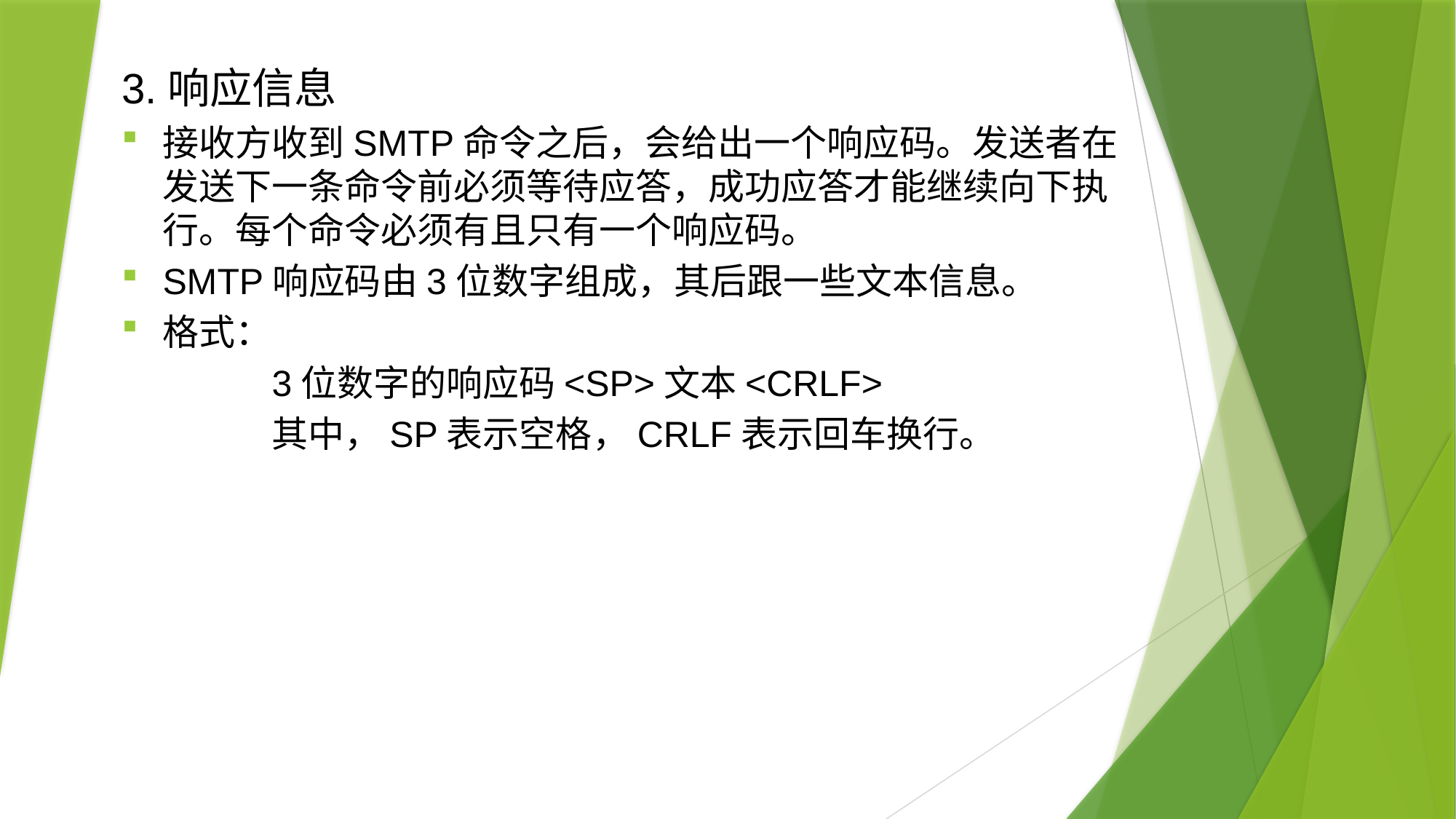

3.响应信息
接收方收到SMTP命令之后，会给出一个响应码。发送者在发送下一条命令前必须等待应答，成功应答才能继续向下执行。每个命令必须有且只有一个响应码。
SMTP响应码由3位数字组成，其后跟一些文本信息。
格式：
		3位数字的响应码<SP>文本<CRLF>
		其中，SP表示空格，CRLF表示回车换行。